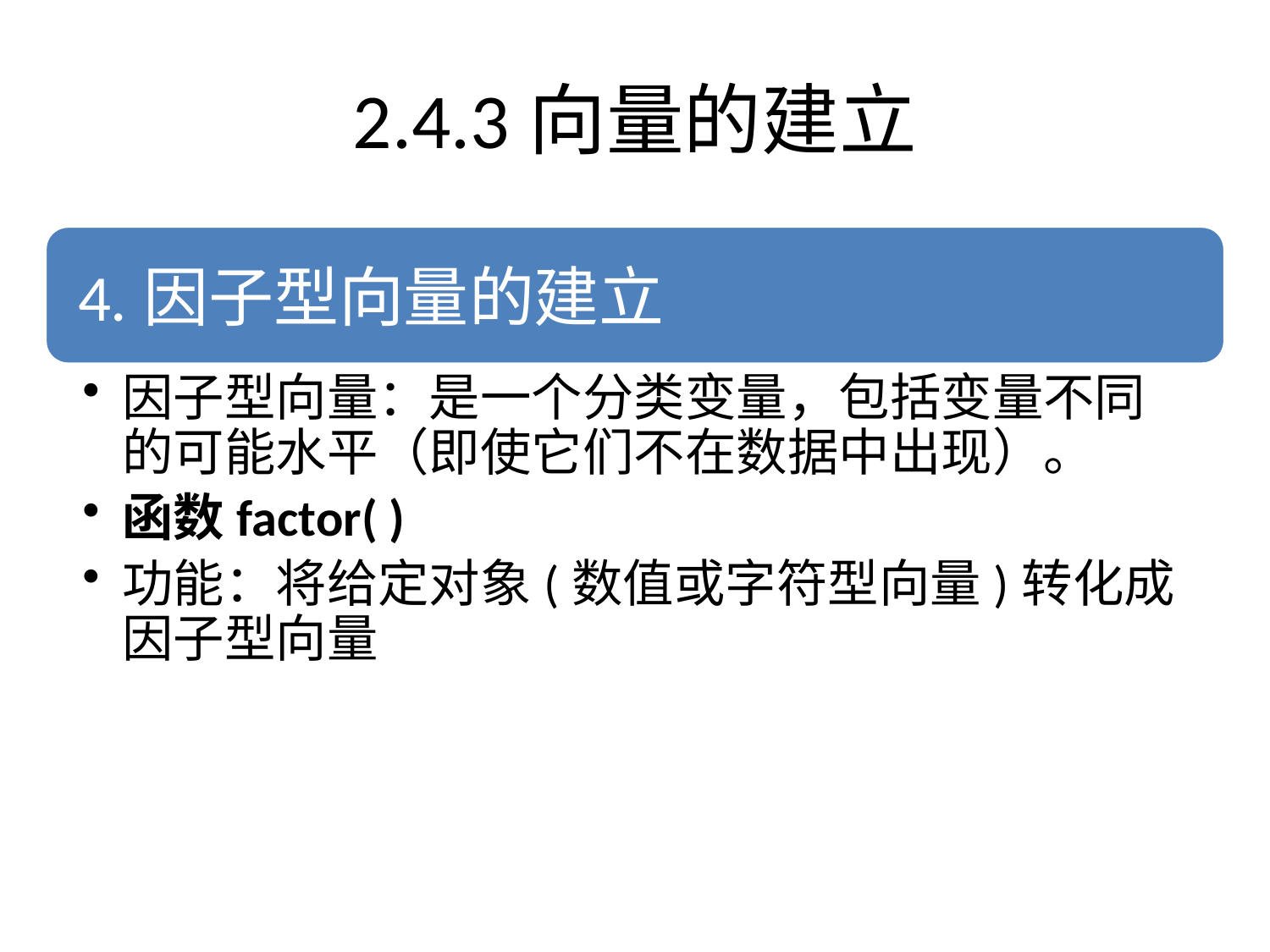

# 2.4.3向量的建立
4.因子型向量的建立
因子型向量：是一个分类变量，包括变量不同的可能水平（即使它们不在数据中出现）。
函数factor( )
功能：将给定对象(数值或字符型向量)转化成因子型向量